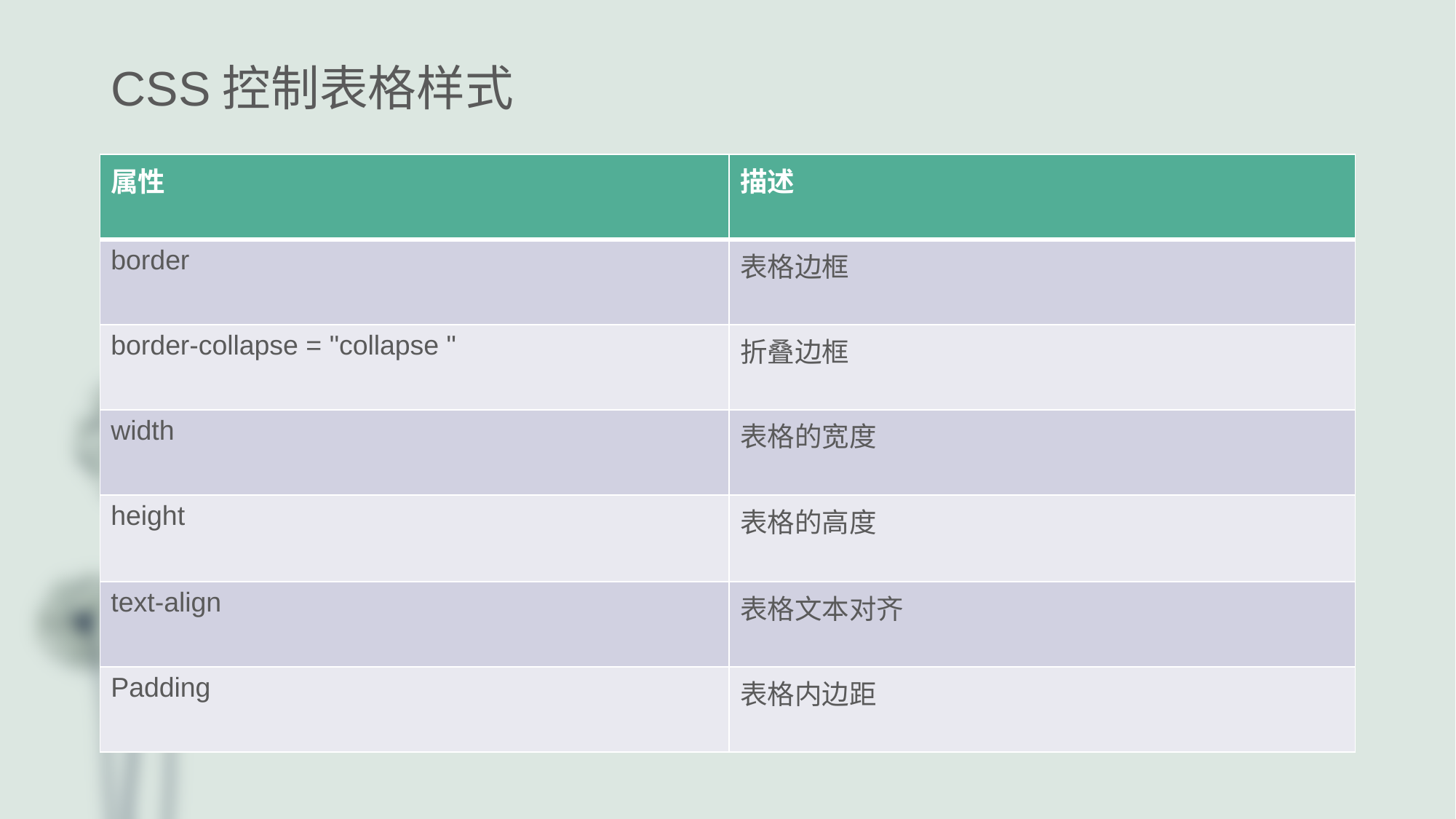

# CSS控制表格样式
| 属性 | 描述 |
| --- | --- |
| border | 表格边框 |
| border-collapse = "collapse " | 折叠边框 |
| width | 表格的宽度 |
| height | 表格的高度 |
| text-align | 表格文本对齐 |
| Padding | 表格内边距 |